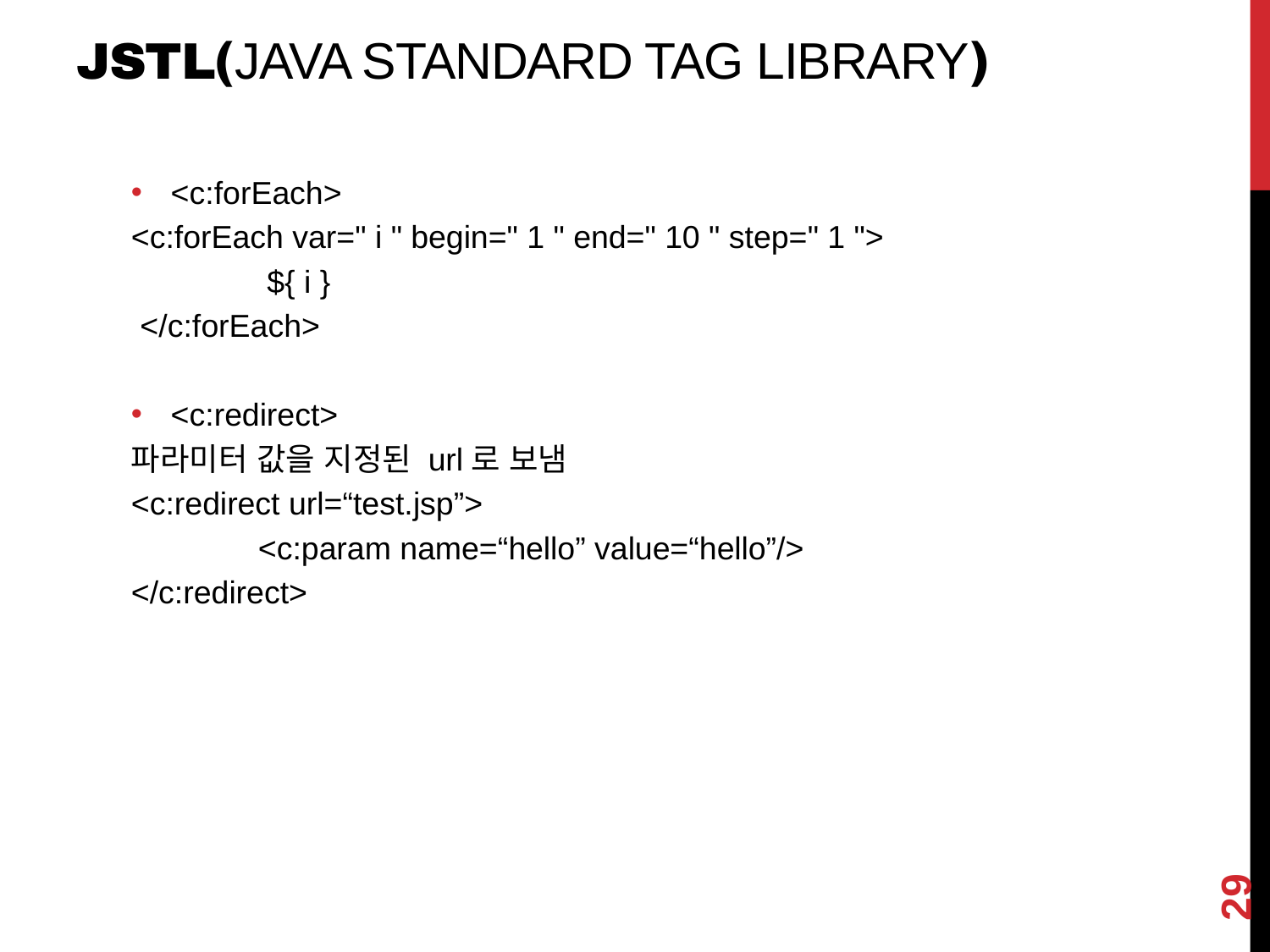

# Jstl(java standard tag library)
<c:forEach>
<c:forEach var=" i " begin=" 1 " end=" 10 " step=" 1 ">
	 ${ i }
 </c:forEach>

<c:redirect>
파라미터 값을 지정된 url로 보냄
<c:redirect url=“test.jsp”>
	<c:param name=“hello” value=“hello”/>
</c:redirect>
29